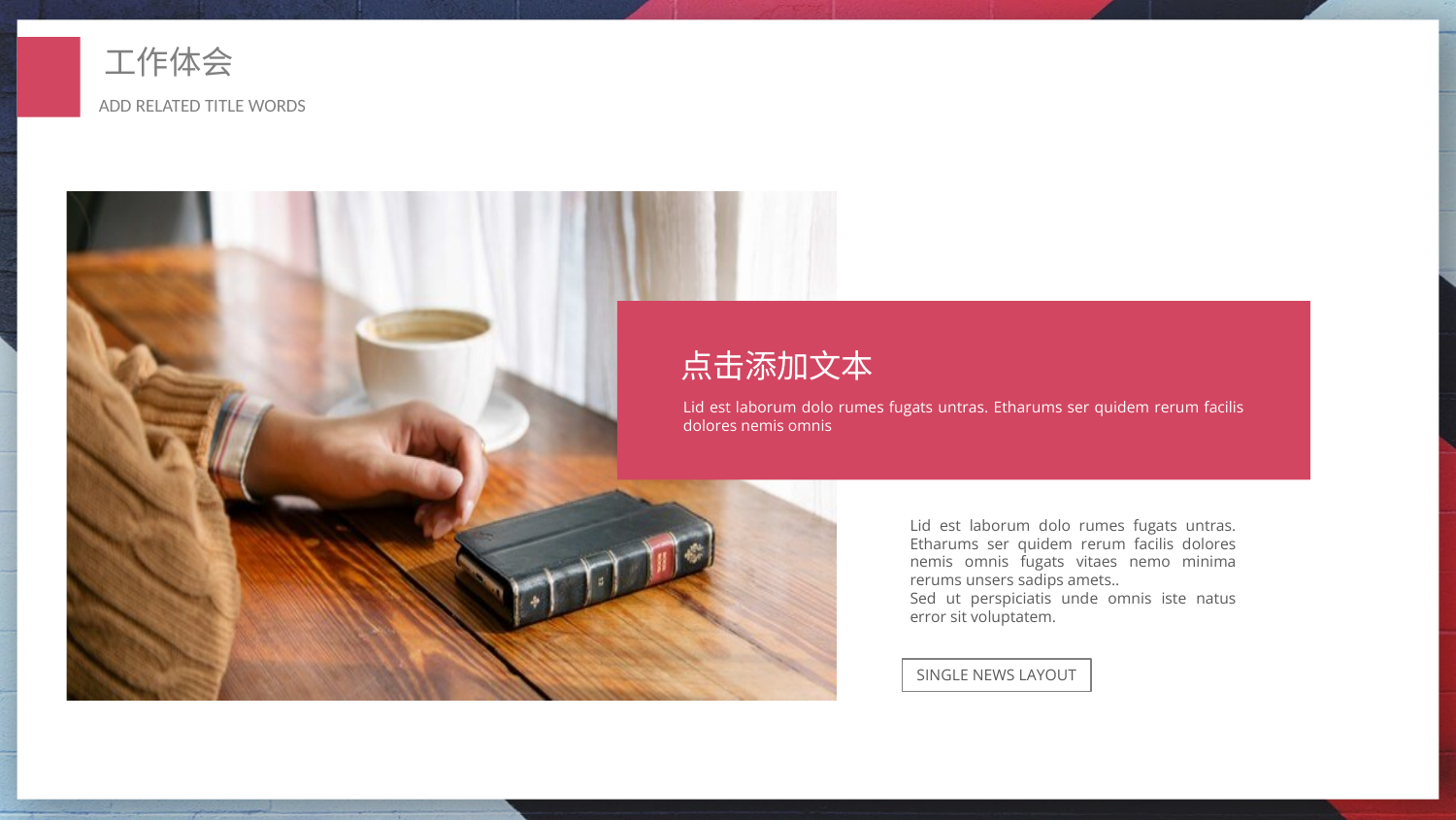

点击添加文本
Lid est laborum dolo rumes fugats untras. Etharums ser quidem rerum facilis dolores nemis omnis
Lid est laborum dolo rumes fugats untras. Etharums ser quidem rerum facilis dolores nemis omnis fugats vitaes nemo minima rerums unsers sadips amets..
Sed ut perspiciatis unde omnis iste natus error sit voluptatem.
SINGLE NEWS LAYOUT